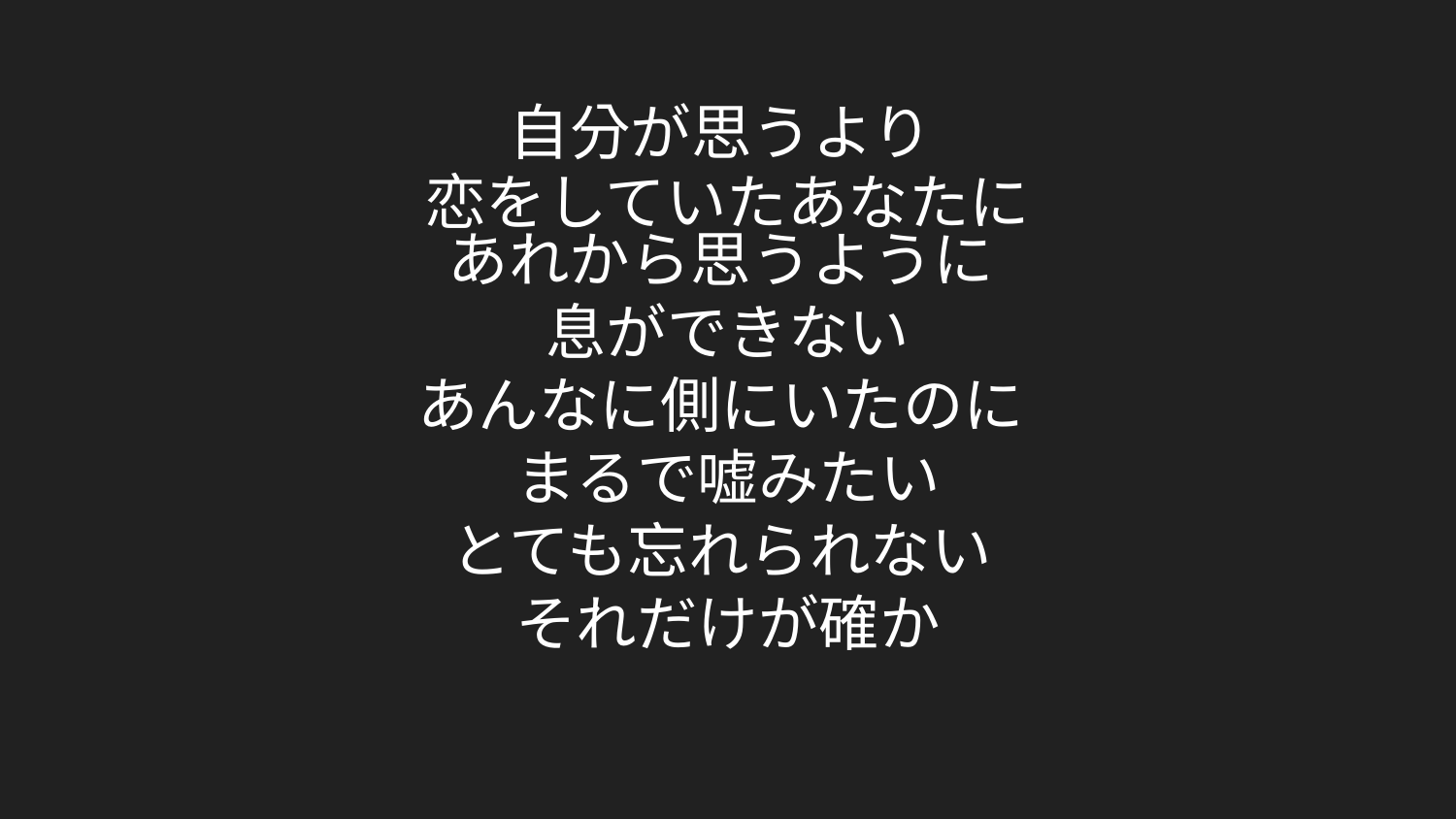

自分が思うより
恋をしていたあなたに
あれから思うように
息ができない
あんなに側にいたのに
まるで嘘みたい
とても忘れられない
それだけが確か